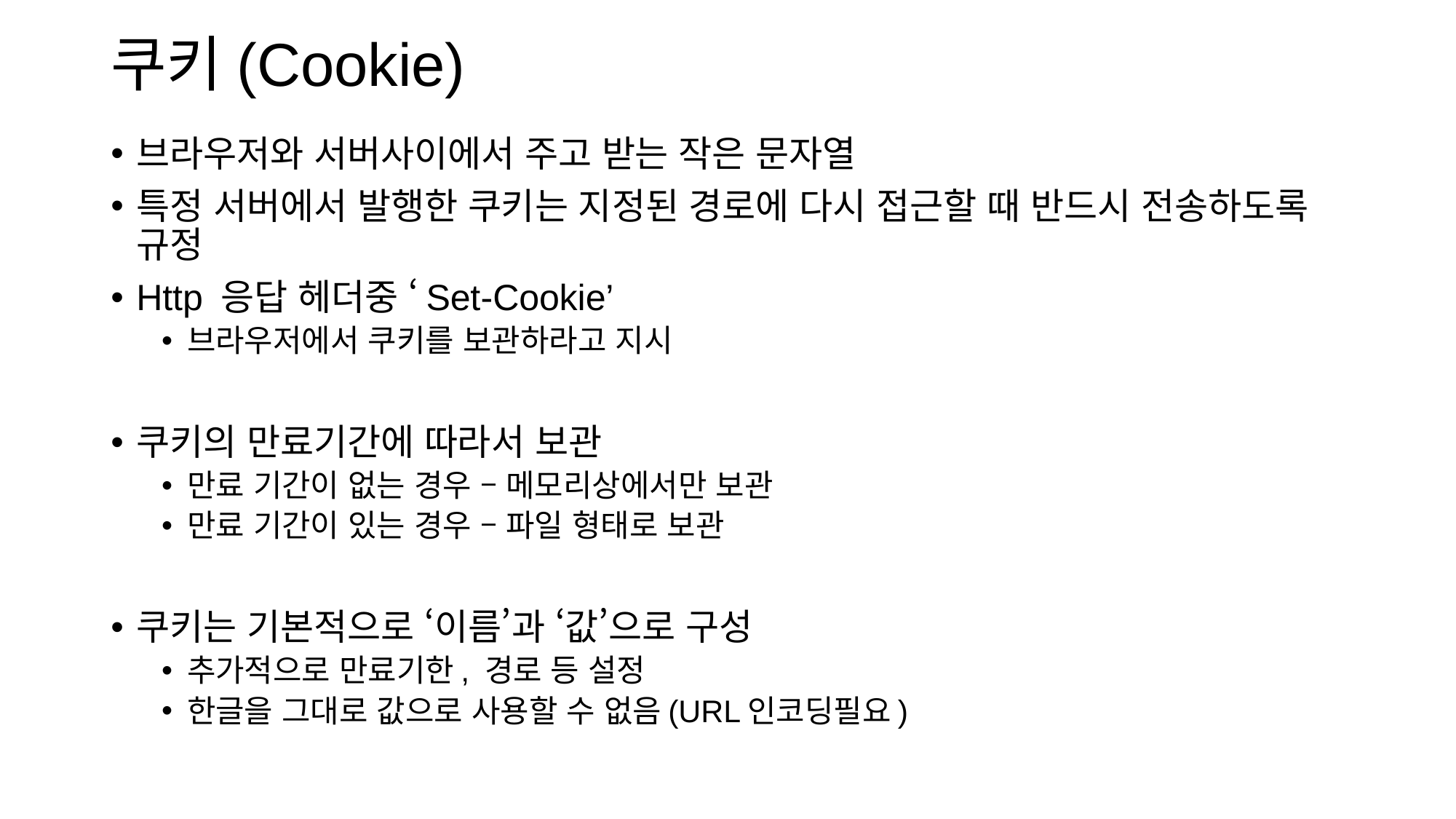

# 쿠키(Cookie)
브라우저와 서버사이에서 주고 받는 작은 문자열
특정 서버에서 발행한 쿠키는 지정된 경로에 다시 접근할 때 반드시 전송하도록 규정
Http 응답 헤더중 ‘Set-Cookie’
브라우저에서 쿠키를 보관하라고 지시

쿠키의 만료기간에 따라서 보관
만료 기간이 없는 경우 – 메모리상에서만 보관
만료 기간이 있는 경우 – 파일 형태로 보관

쿠키는 기본적으로 ‘이름’과 ‘값’으로 구성
추가적으로 만료기한, 경로 등 설정
한글을 그대로 값으로 사용할 수 없음(URL인코딩필요)